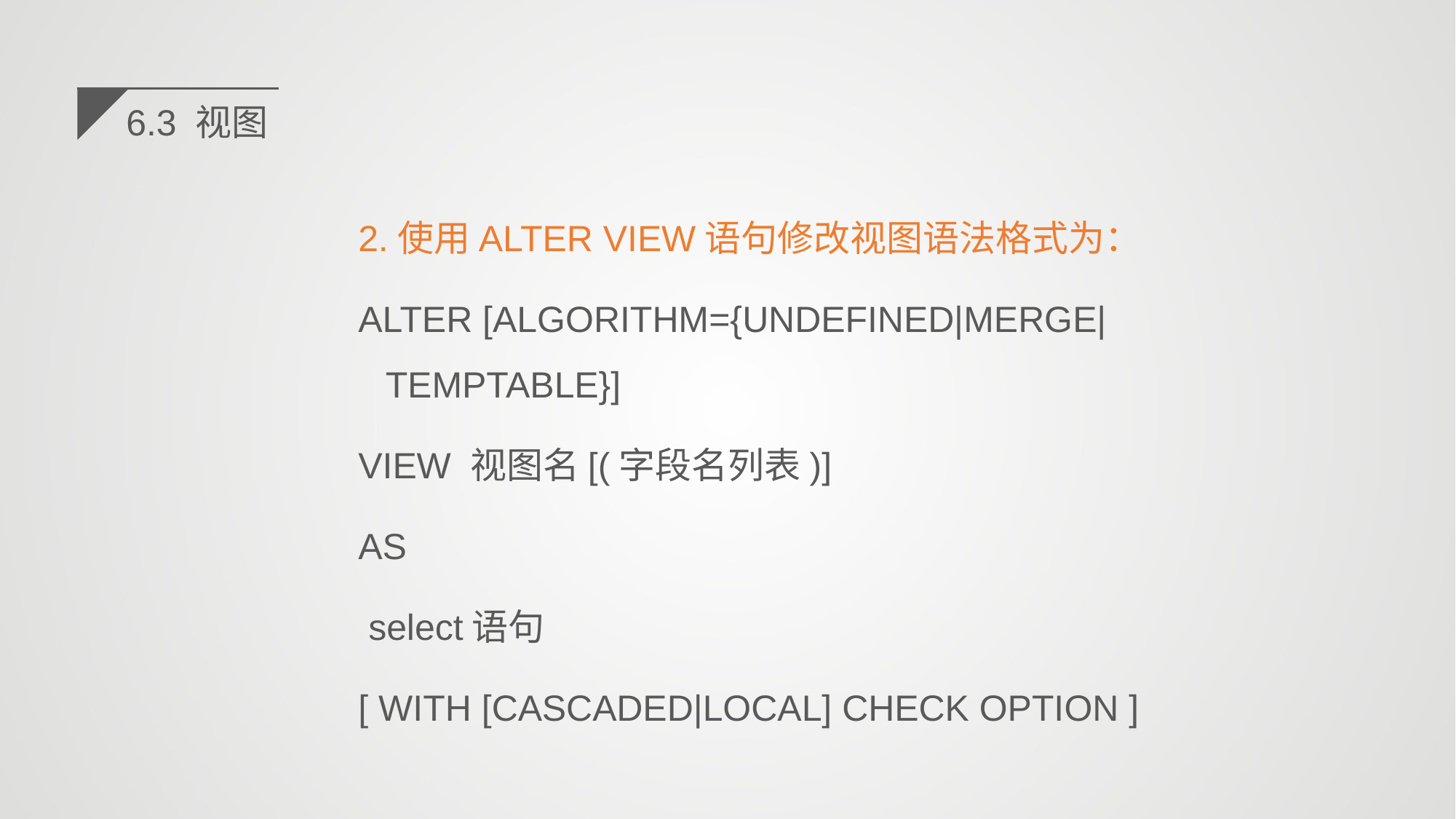

6.3 视图

2.使用ALTER VIEW语句修改视图语法格式为：
ALTER [ALGORITHM={UNDEFINED|MERGE|TEMPTABLE}]
VIEW 视图名[(字段名列表)]
AS
 select语句
[ WITH [CASCADED|LOCAL] CHECK OPTION ]